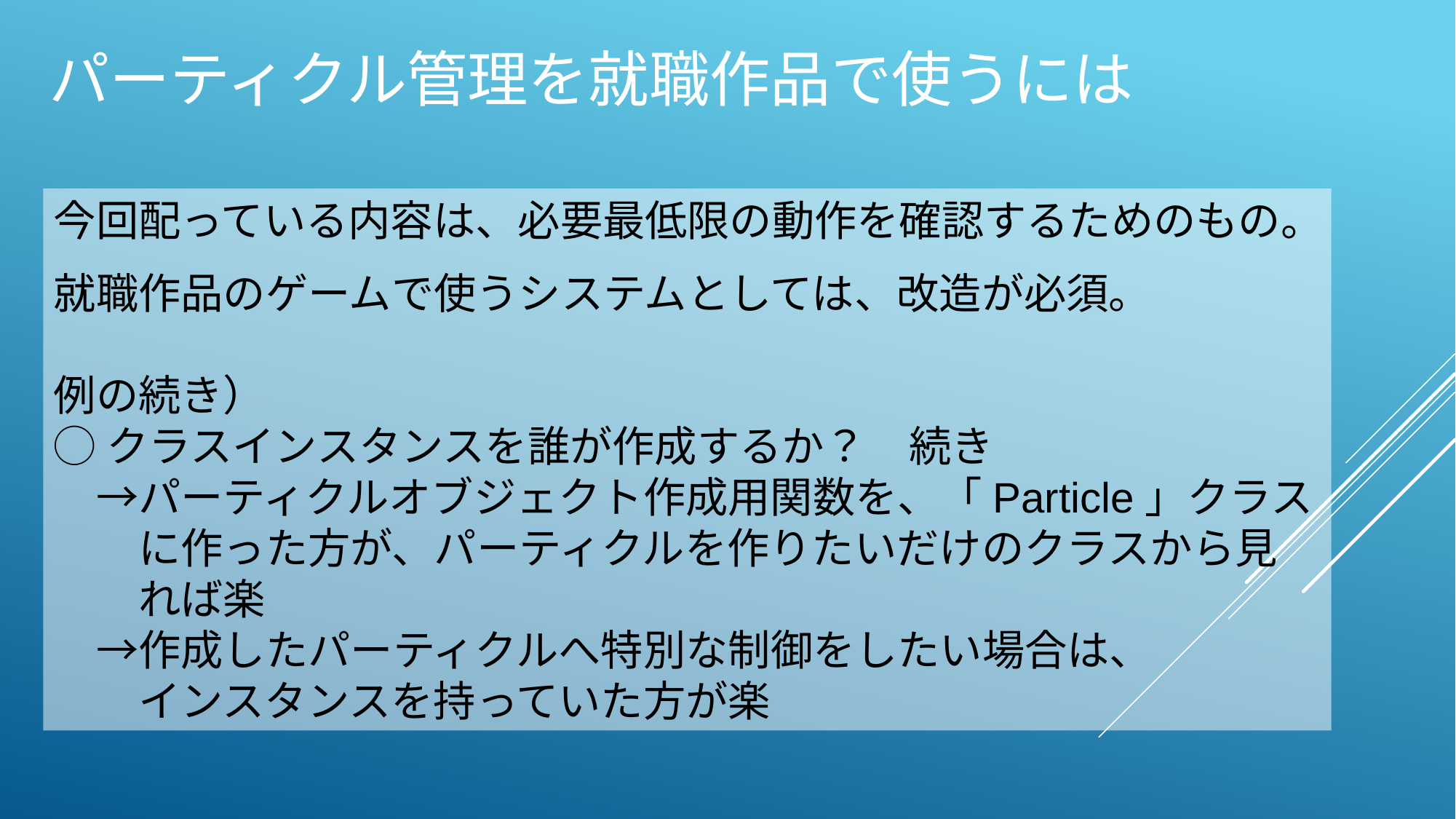

パーティクル管理を就職作品で使うには
今回配っている内容は、必要最低限の動作を確認するためのもの。

就職作品のゲームで使うシステムとしては、改造が必須。

例の続き）
◯クラスインスタンスを誰が作成するか？　続き
　→パーティクルオブジェクト作成用関数を、「Particle」クラス
　　に作った方が、パーティクルを作りたいだけのクラスから見
　　れば楽
　→作成したパーティクルへ特別な制御をしたい場合は、
　　インスタンスを持っていた方が楽